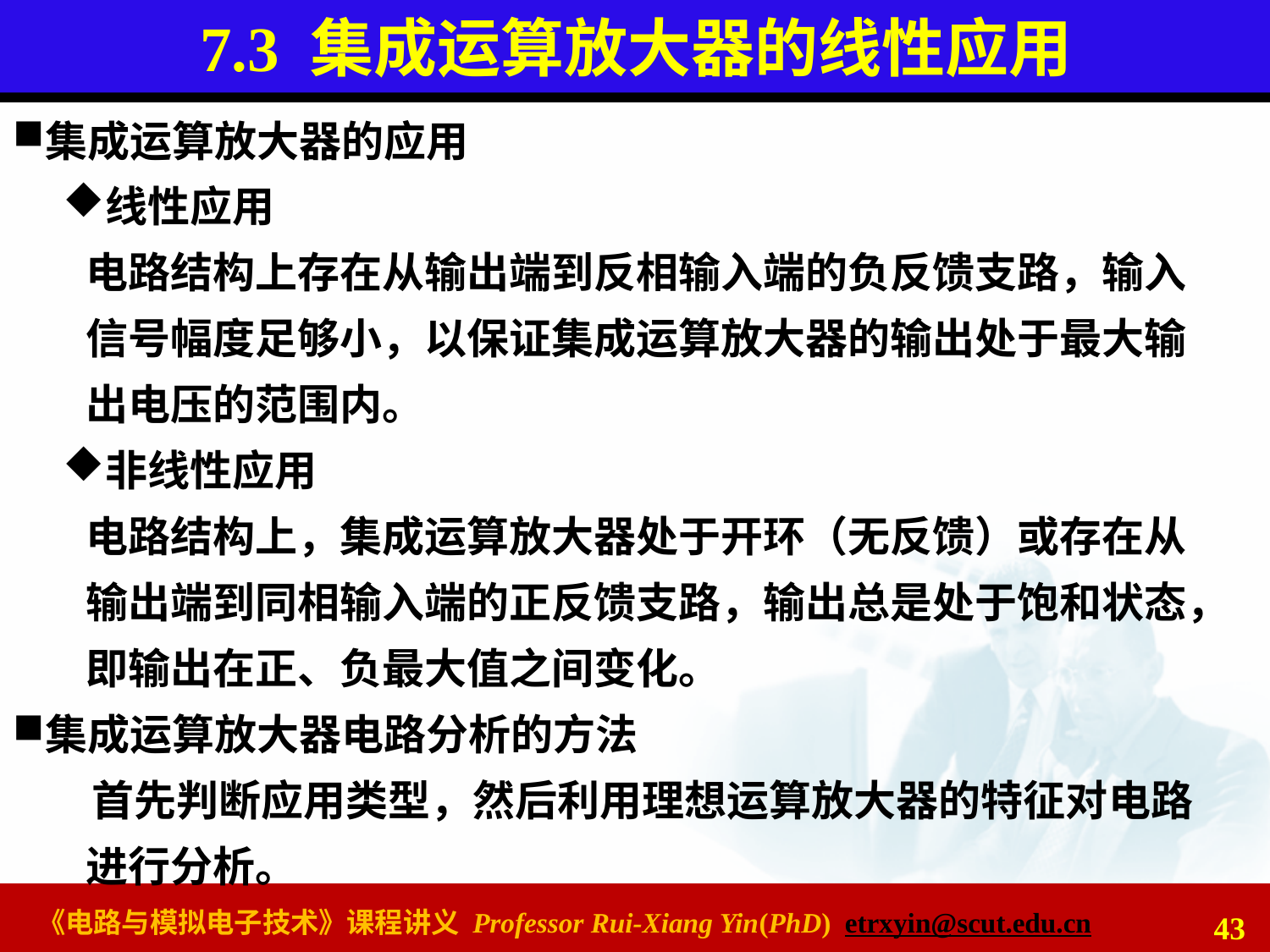

# 7.3 集成运算放大器的线性应用
集成运算放大器的应用
线性应用
电路结构上存在从输出端到反相输入端的负反馈支路，输入信号幅度足够小，以保证集成运算放大器的输出处于最大输出电压的范围内。
非线性应用
电路结构上，集成运算放大器处于开环（无反馈）或存在从输出端到同相输入端的正反馈支路，输出总是处于饱和状态，即输出在正、负最大值之间变化。
集成运算放大器电路分析的方法
  首先判断应用类型，然后利用理想运算放大器的特征对电路进行分析。
43